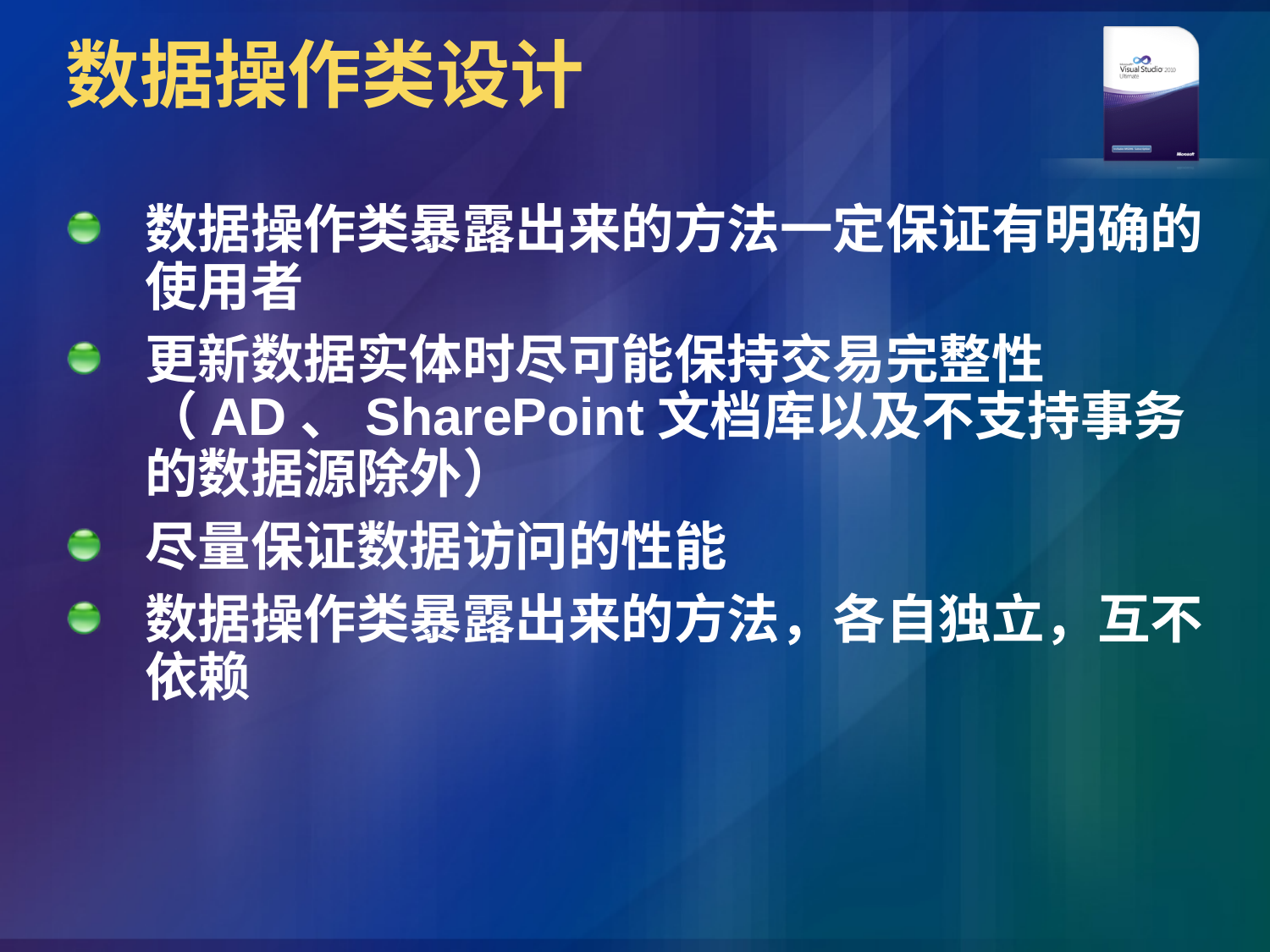

# 数据操作类设计
数据操作类暴露出来的方法一定保证有明确的使用者
更新数据实体时尽可能保持交易完整性（AD、SharePoint文档库以及不支持事务的数据源除外）
尽量保证数据访问的性能
数据操作类暴露出来的方法，各自独立，互不依赖